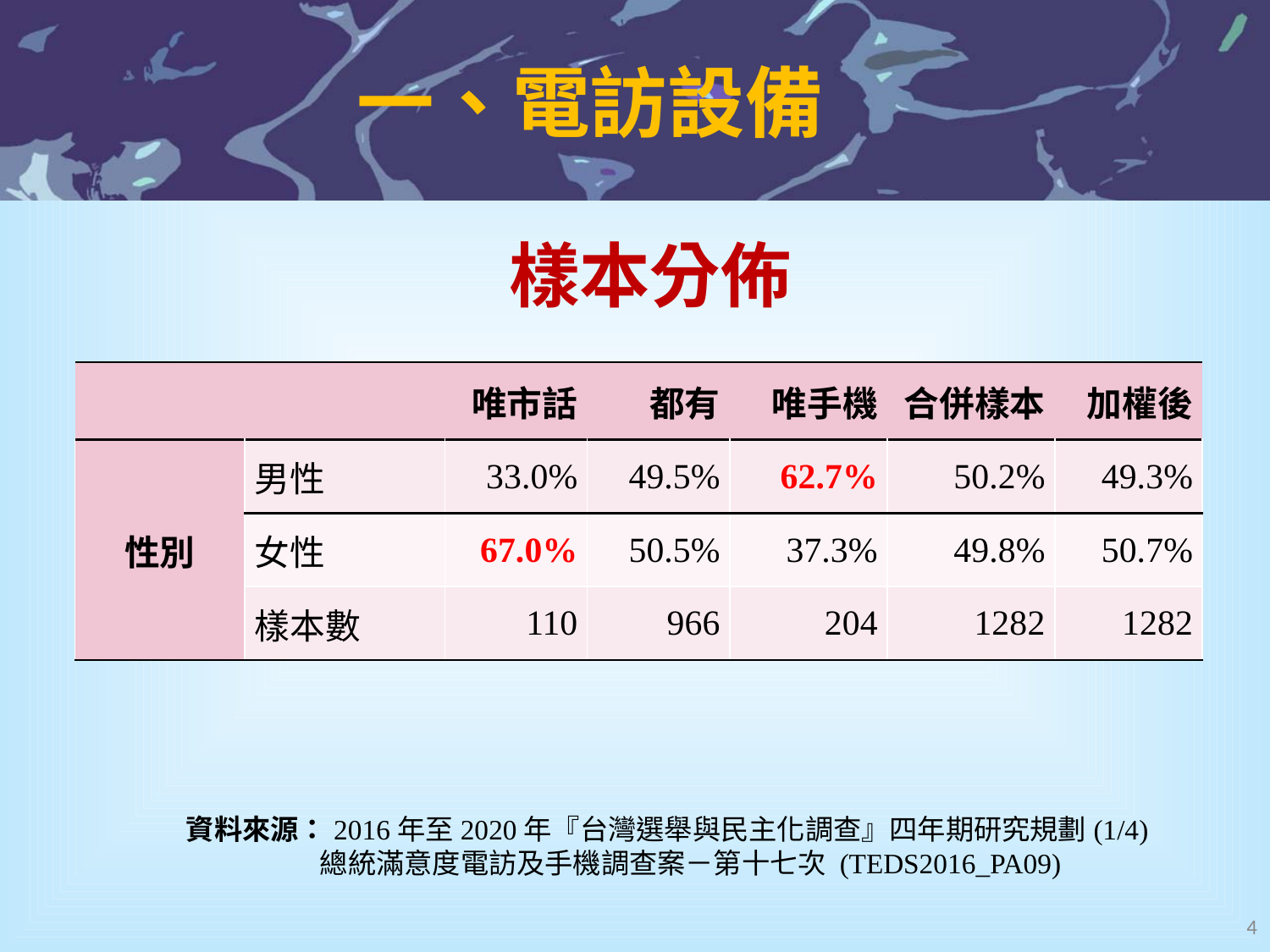

# 一、電訪設備
樣本分佈
|  |  | 唯市話 | 都有 | 唯手機 | 合併樣本 | 加權後 |
| --- | --- | --- | --- | --- | --- | --- |
| 性別 | 男性 | 33.0% | 49.5% | 62.7% | 50.2% | 49.3% |
|  | 女性 | 67.0% | 50.5% | 37.3% | 49.8% | 50.7% |
|  | 樣本數 | 110 | 966 | 204 | 1282 | 1282 |
資料來源：2016年至2020年『台灣選舉與民主化調查』四年期研究規劃(1/4)
                    總統滿意度電訪及手機調查案－第十七次 (TEDS2016_PA09)
4